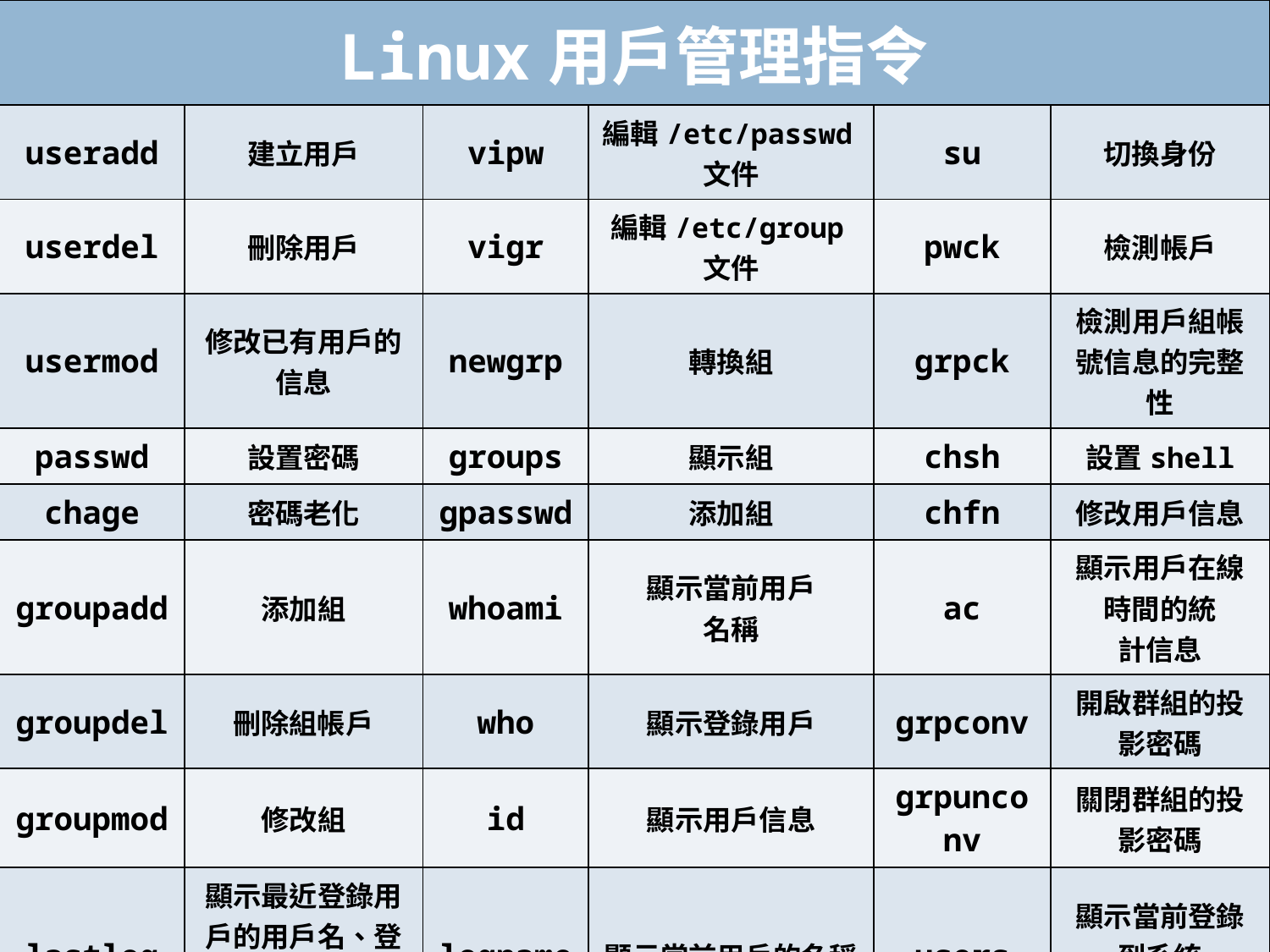

| Linux用戶管理指令 |  |  |  |  |  |
| --- | --- | --- | --- | --- | --- |
| useradd | 建立用戶 | vipw | 編輯/etc/passwd文件 | su | 切換身份 |
| userdel | 刪除用戶 | vigr | 編輯/etc/group文件 | pwck | 檢測帳戶 |
| usermod | 修改已有用戶的信息 | newgrp | 轉換組 | grpck | 檢測用戶組帳號信息的完整性 |
| passwd | 設置密碼 | groups | 顯示組 | chsh | 設置shell |
| chage | 密碼老化 | gpasswd | 添加組 | chfn | 修改用戶信息 |
| groupadd | 添加組 | whoami | 顯示當前用戶 名稱 | ac | 顯示用戶在線時間的統 計信息 |
| groupdel | 刪除組帳戶 | who | 顯示登錄用戶 | grpconv | 開啟群組的投影密碼 |
| groupmod | 修改組 | id | 顯示用戶信息 | grpunconv | 關閉群組的投影密碼 |
| lastlog | 顯示最近登錄用戶的用戶名、登錄端口和登錄時間 | logname | 顯示當前用戶的名稱 | users | 顯示當前登錄到系統 的用戶 |
| lastb | 顯示登錄系統失敗用 |  |  |  |  |